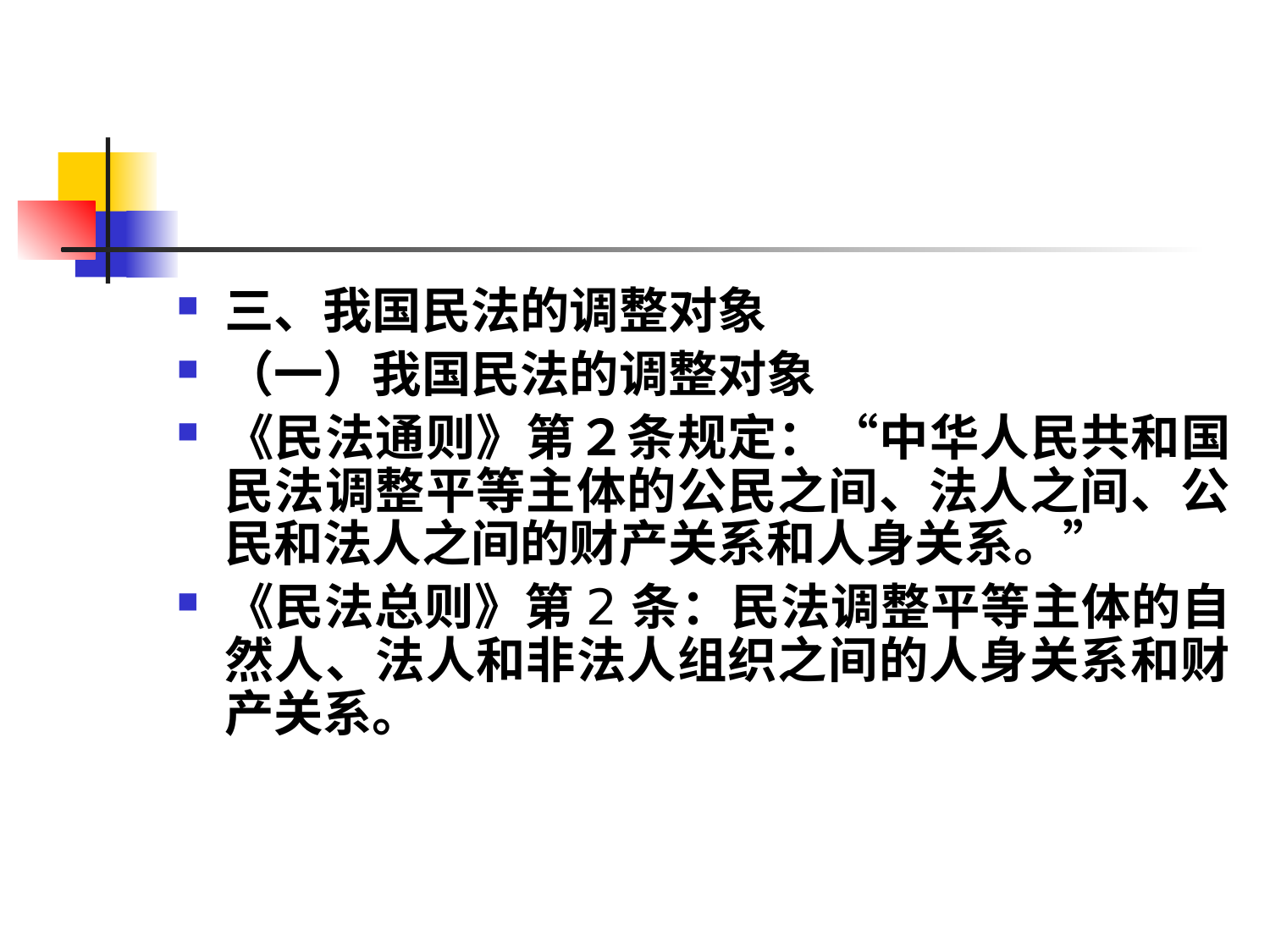

#
三、我国民法的调整对象
（一）我国民法的调整对象
《民法通则》第２条规定：“中华人民共和国民法调整平等主体的公民之间、法人之间、公民和法人之间的财产关系和人身关系。”
《民法总则》第2条：民法调整平等主体的自然人、法人和非法人组织之间的人身关系和财产关系。